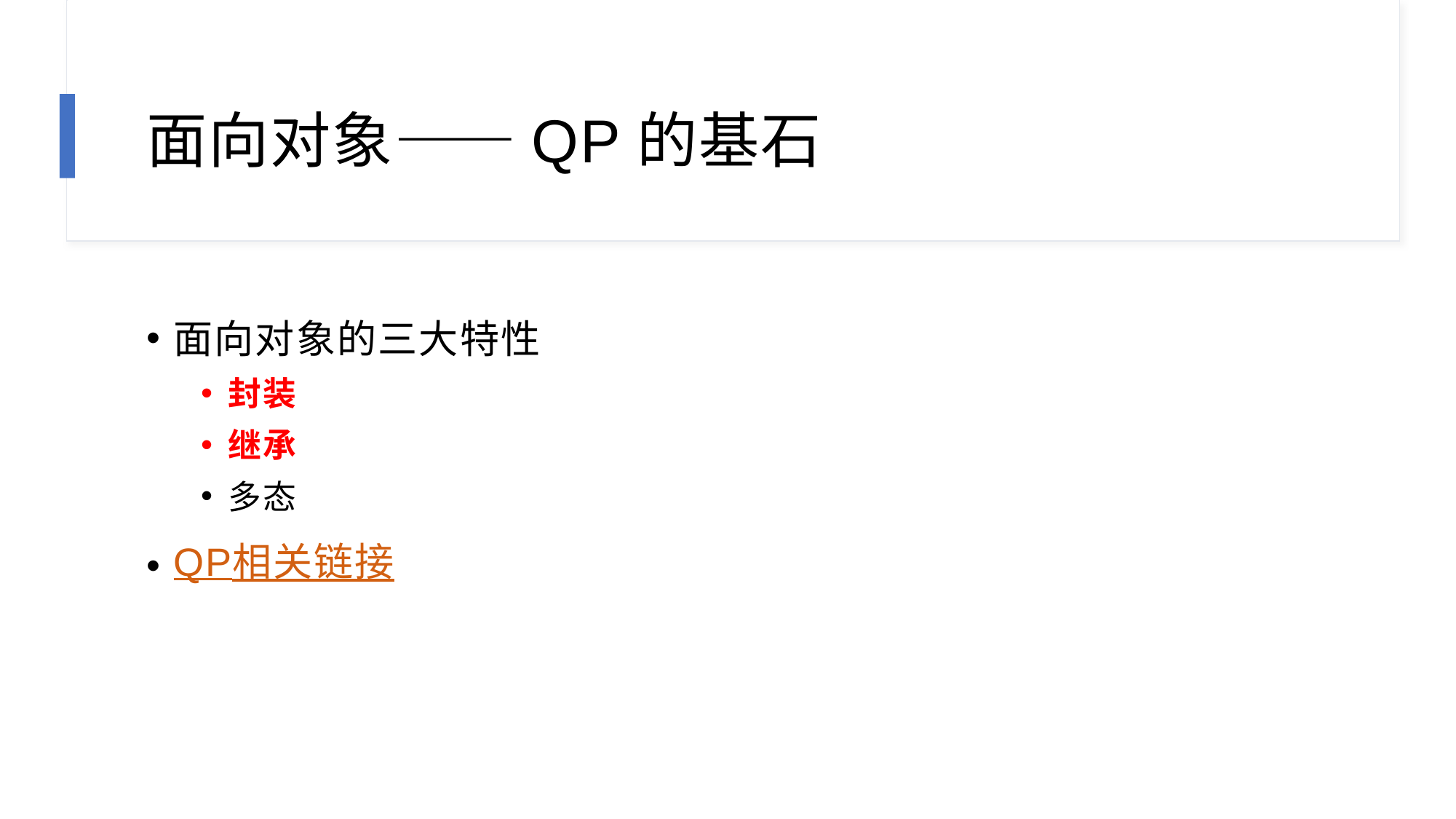

# 面向对象——QP的基石
面向对象的三大特性
封装
继承
多态
QP相关链接